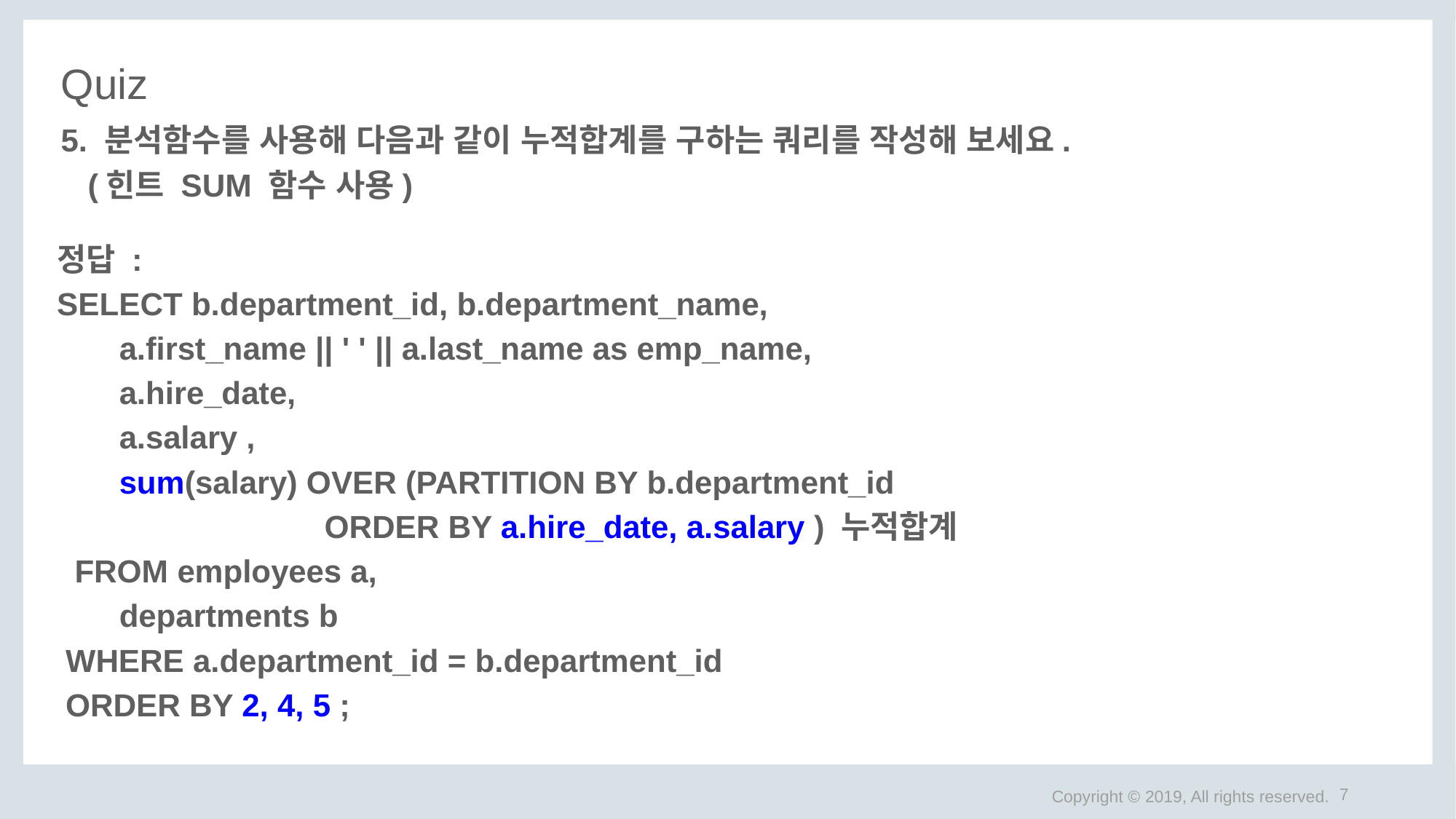

# Quiz
5. 분석함수를 사용해 다음과 같이 누적합계를 구하는 쿼리를 작성해 보세요.
   (힌트 SUM 함수 사용)

정답 :
SELECT b.department_id, b.department_name,
       a.first_name || ' ' || a.last_name as emp_name,
       a.hire_date,
       a.salary ,
       sum(salary) OVER (PARTITION BY b.department_id
                              ORDER BY a.hire_date, a.salary ) 누적합계
  FROM employees a,
       departments b
 WHERE a.department_id = b.department_id
 ORDER BY 2, 4, 5 ;